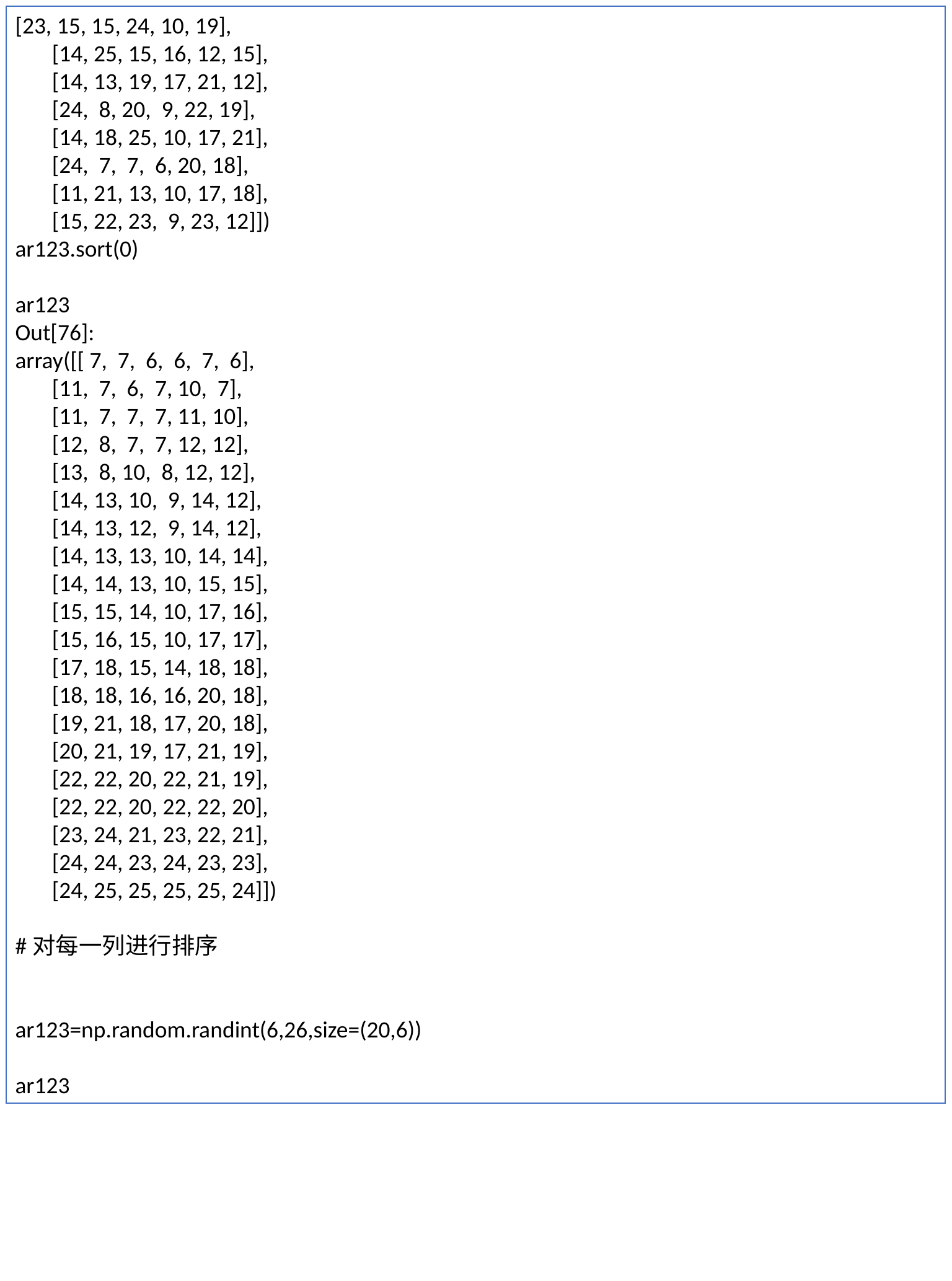

[23, 15, 15, 24, 10, 19],
       [14, 25, 15, 16, 12, 15],
       [14, 13, 19, 17, 21, 12],
       [24,  8, 20,  9, 22, 19],
       [14, 18, 25, 10, 17, 21],
       [24,  7,  7,  6, 20, 18],
       [11, 21, 13, 10, 17, 18],
       [15, 22, 23,  9, 23, 12]])
ar123.sort(0)

ar123
Out[76]:
array([[ 7,  7,  6,  6,  7,  6],
       [11,  7,  6,  7, 10,  7],
       [11,  7,  7,  7, 11, 10],
       [12,  8,  7,  7, 12, 12],
       [13,  8, 10,  8, 12, 12],
       [14, 13, 10,  9, 14, 12],
       [14, 13, 12,  9, 14, 12],
       [14, 13, 13, 10, 14, 14],
       [14, 14, 13, 10, 15, 15],
       [15, 15, 14, 10, 17, 16],
       [15, 16, 15, 10, 17, 17],
       [17, 18, 15, 14, 18, 18],
       [18, 18, 16, 16, 20, 18],
       [19, 21, 18, 17, 20, 18],
       [20, 21, 19, 17, 21, 19],
       [22, 22, 20, 22, 21, 19],
       [22, 22, 20, 22, 22, 20],
       [23, 24, 21, 23, 22, 21],
       [24, 24, 23, 24, 23, 23],
       [24, 25, 25, 25, 25, 24]])

#对每一列进行排序

ar123=np.random.randint(6,26,size=(20,6))

ar123